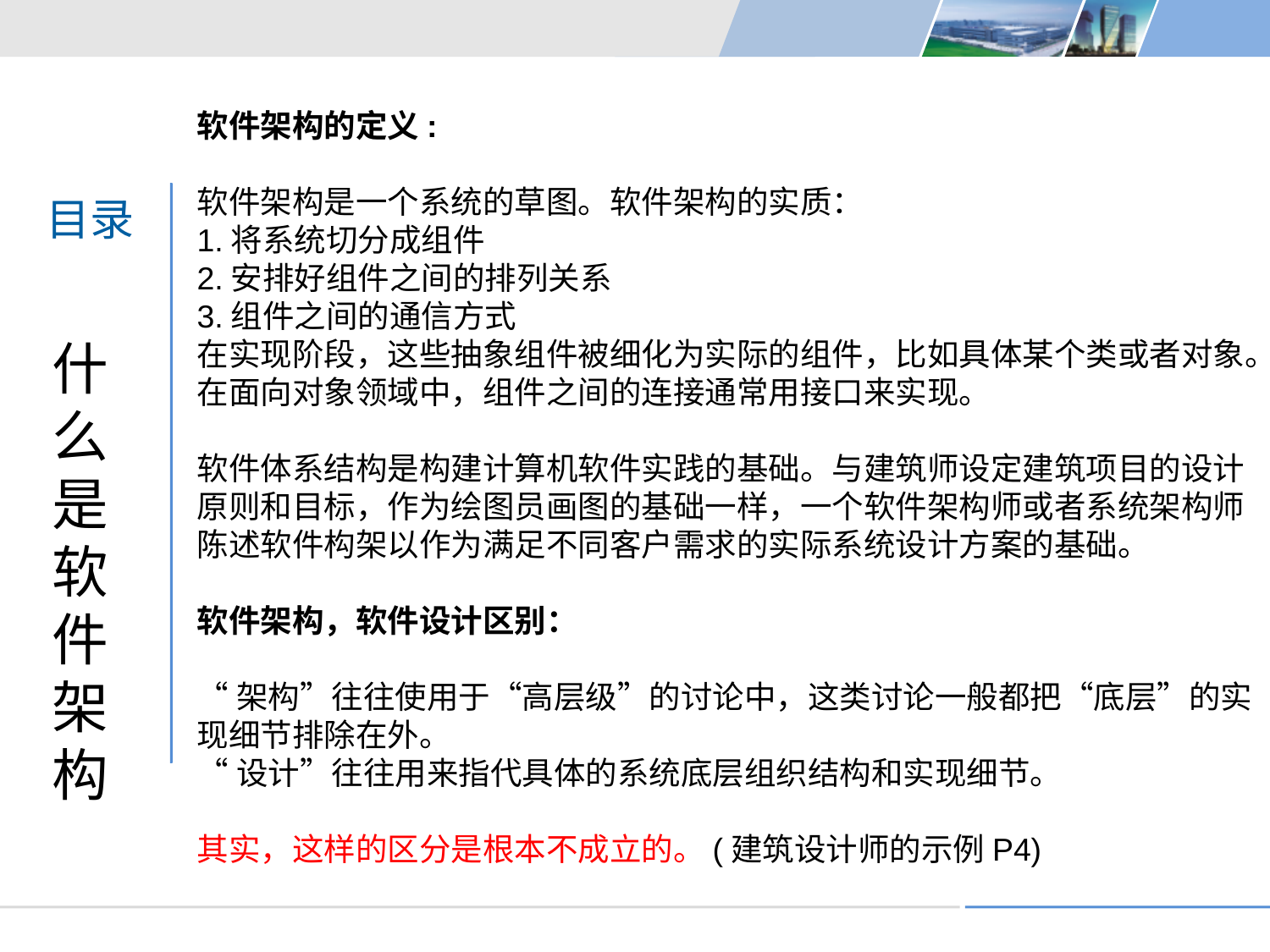

软件架构的定义:

软件架构是一个系统的草图。软件架构的实质：
1.将系统切分成组件
2.安排好组件之间的排列关系
3.组件之间的通信方式
在实现阶段，这些抽象组件被细化为实际的组件，比如具体某个类或者对象。在面向对象领域中，组件之间的连接通常用接口来实现。

软件体系结构是构建计算机软件实践的基础。与建筑师设定建筑项目的设计原则和目标，作为绘图员画图的基础一样，一个软件架构师或者系统架构师陈述软件构架以作为满足不同客户需求的实际系统设计方案的基础。

目录
什么是软件架构
软件架构，软件设计区别：

“架构”往往使用于“高层级”的讨论中，这类讨论一般都把“底层”的实现细节排除在外。
“设计”往往用来指代具体的系统底层组织结构和实现细节。

其实，这样的区分是根本不成立的。(建筑设计师的示例P4)